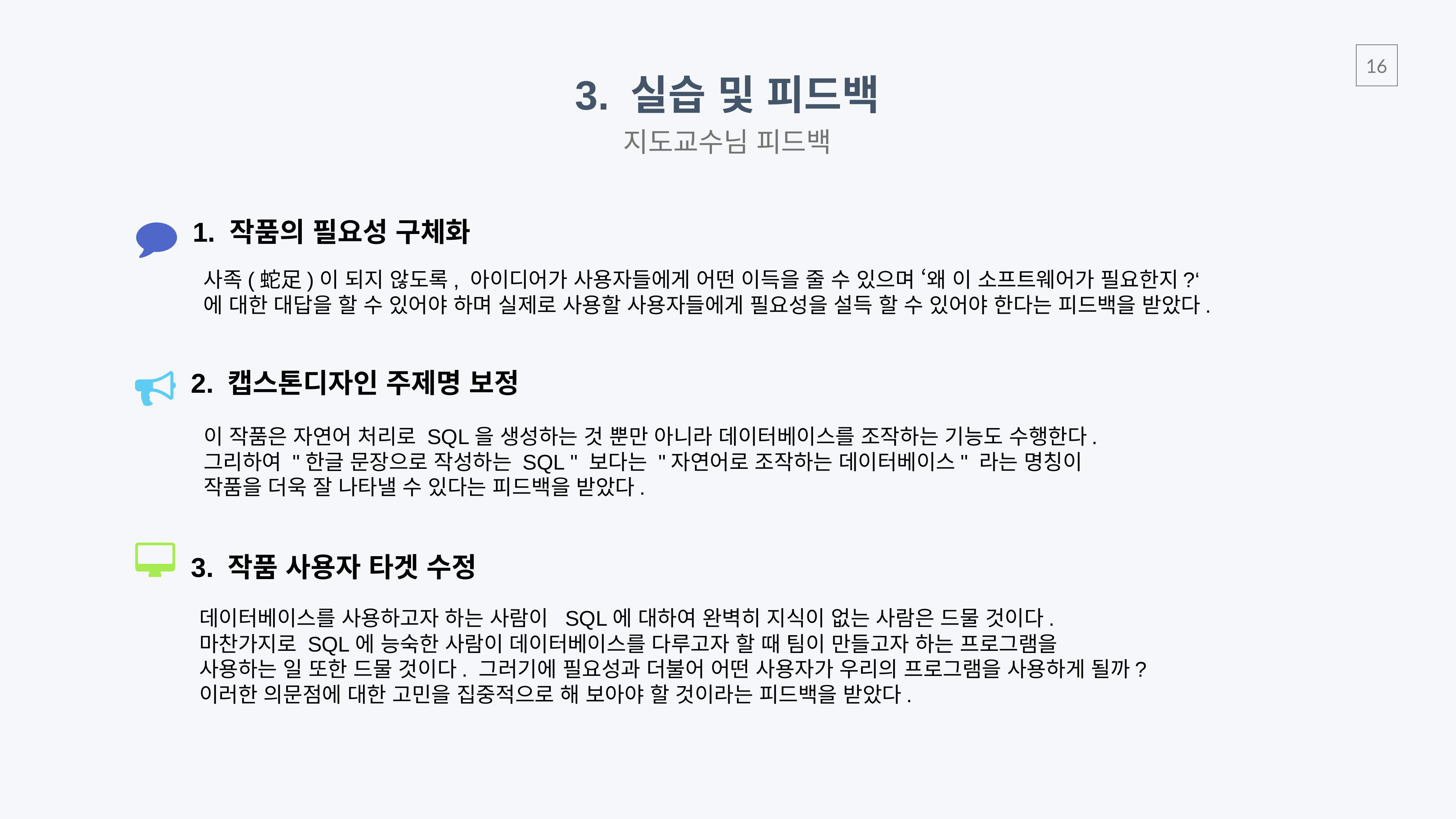

3. 실습 및 피드백
지도교수님 피드백
1. 작품의 필요성 구체화

사족(蛇足)이 되지 않도록, 아이디어가 사용자들에게 어떤 이득을 줄 수 있으며 ‘왜 이 소프트웨어가 필요한지?‘
에 대한 대답을 할 수 있어야 하며 실제로 사용할 사용자들에게 필요성을 설득 할 수 있어야 한다는 피드백을 받았다.
2. 캡스톤디자인 주제명 보정

이 작품은 자연어 처리로 SQL을 생성하는 것 뿐만 아니라 데이터베이스를 조작하는 기능도 수행한다.
그리하여 "한글 문장으로 작성하는 SQL " 보다는 "자연어로 조작하는 데이터베이스" 라는 명칭이
작품을 더욱 잘 나타낼 수 있다는 피드백을 받았다.

3. 작품 사용자 타겟 수정
데이터베이스를 사용하고자 하는 사람이  SQL에 대하여 완벽히 지식이 없는 사람은 드물 것이다.
마찬가지로 SQL에 능숙한 사람이 데이터베이스를 다루고자 할 때 팀이 만들고자 하는 프로그램을
사용하는 일 또한 드물 것이다. 그러기에 필요성과 더불어 어떤 사용자가 우리의 프로그램을 사용하게 될까?
이러한 의문점에 대한 고민을 집중적으로 해 보아야 할 것이라는 피드백을 받았다.